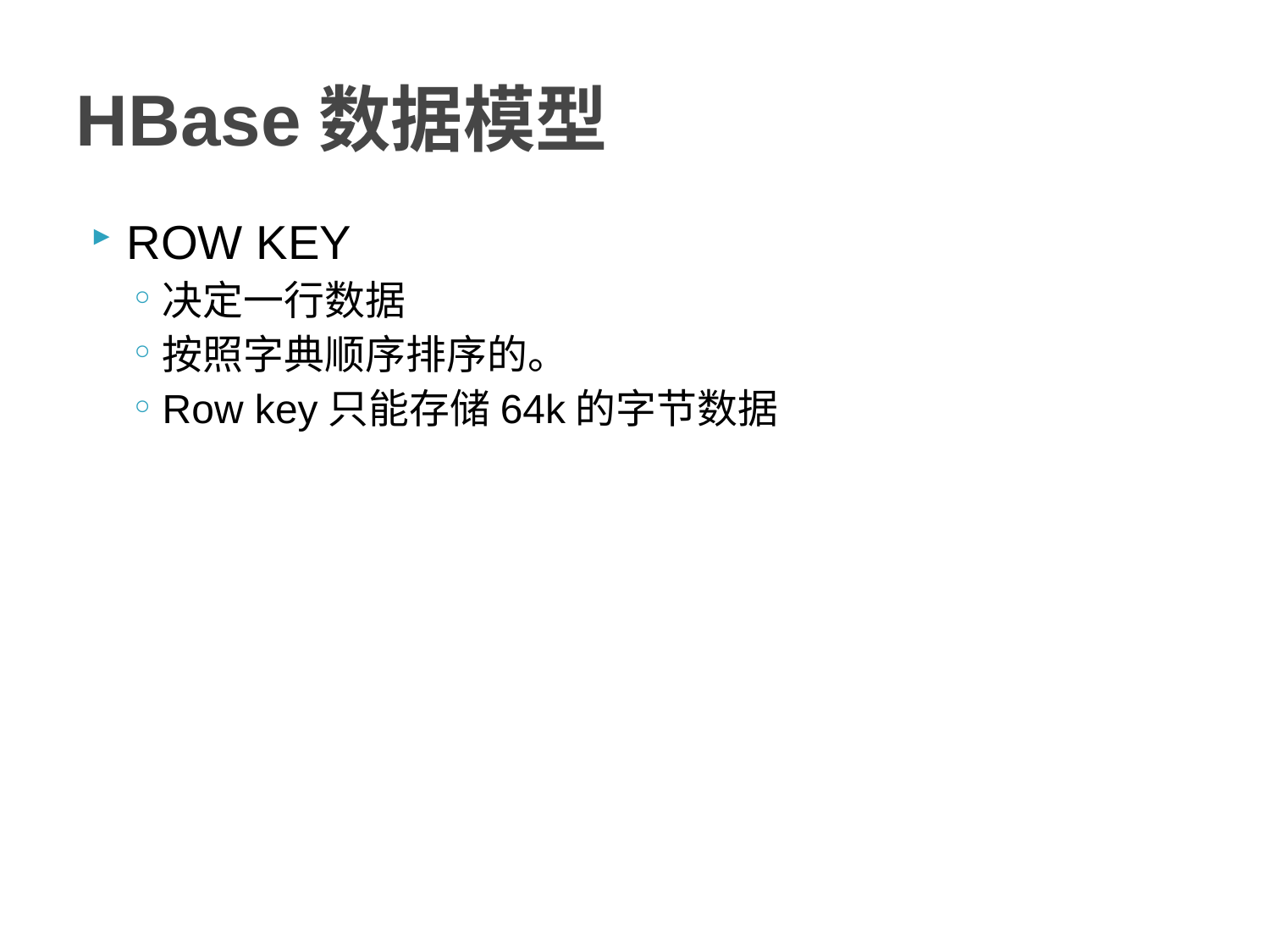

# HBase数据模型
ROW KEY
决定一行数据
按照字典顺序排序的。
Row key只能存储64k的字节数据